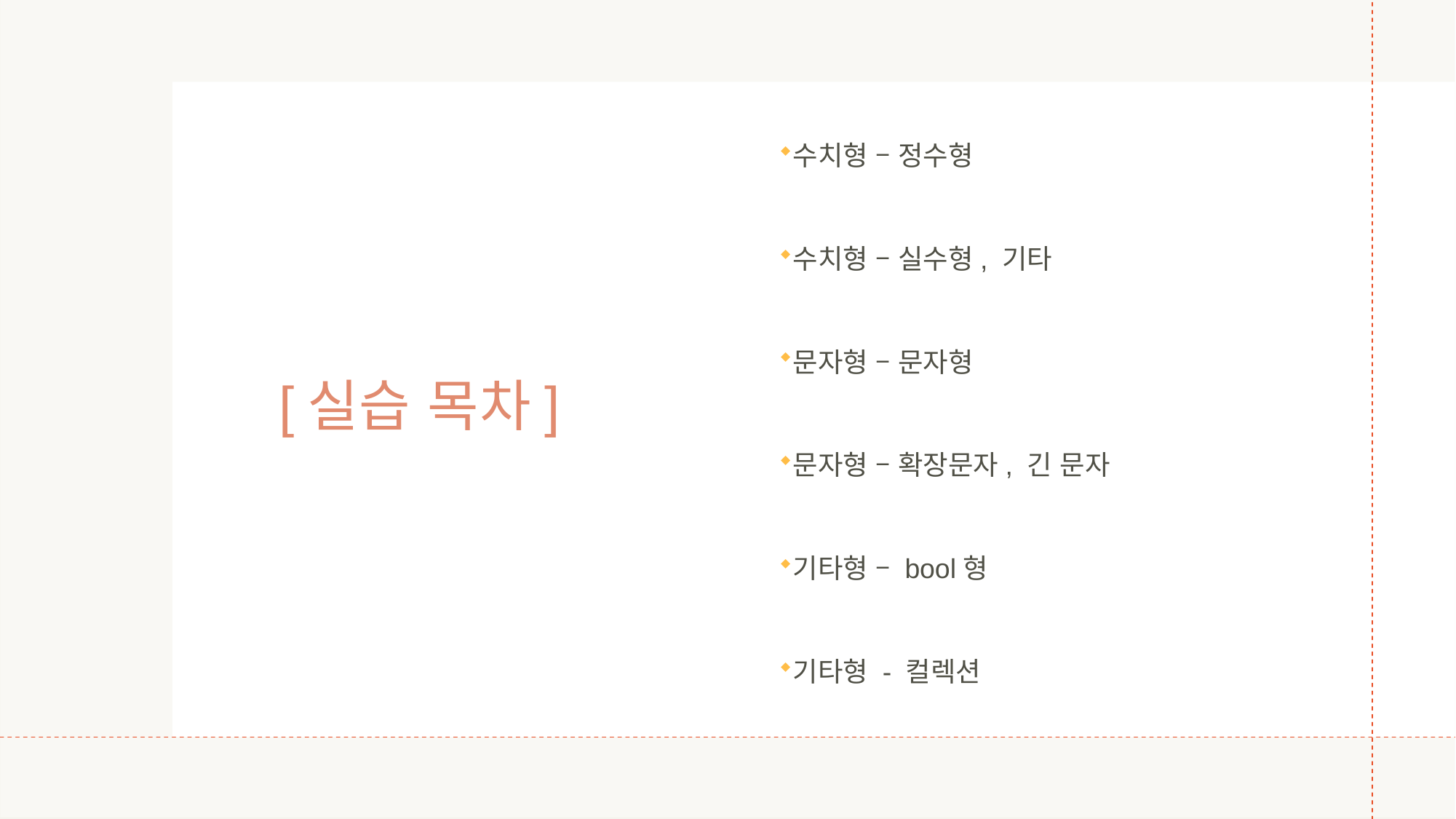

수치형 – 정수형

수치형 – 실수형, 기타

문자형 – 문자형

문자형 – 확장문자, 긴 문자

기타형 – bool형

기타형 - 컬렉션
# [실습 목차]